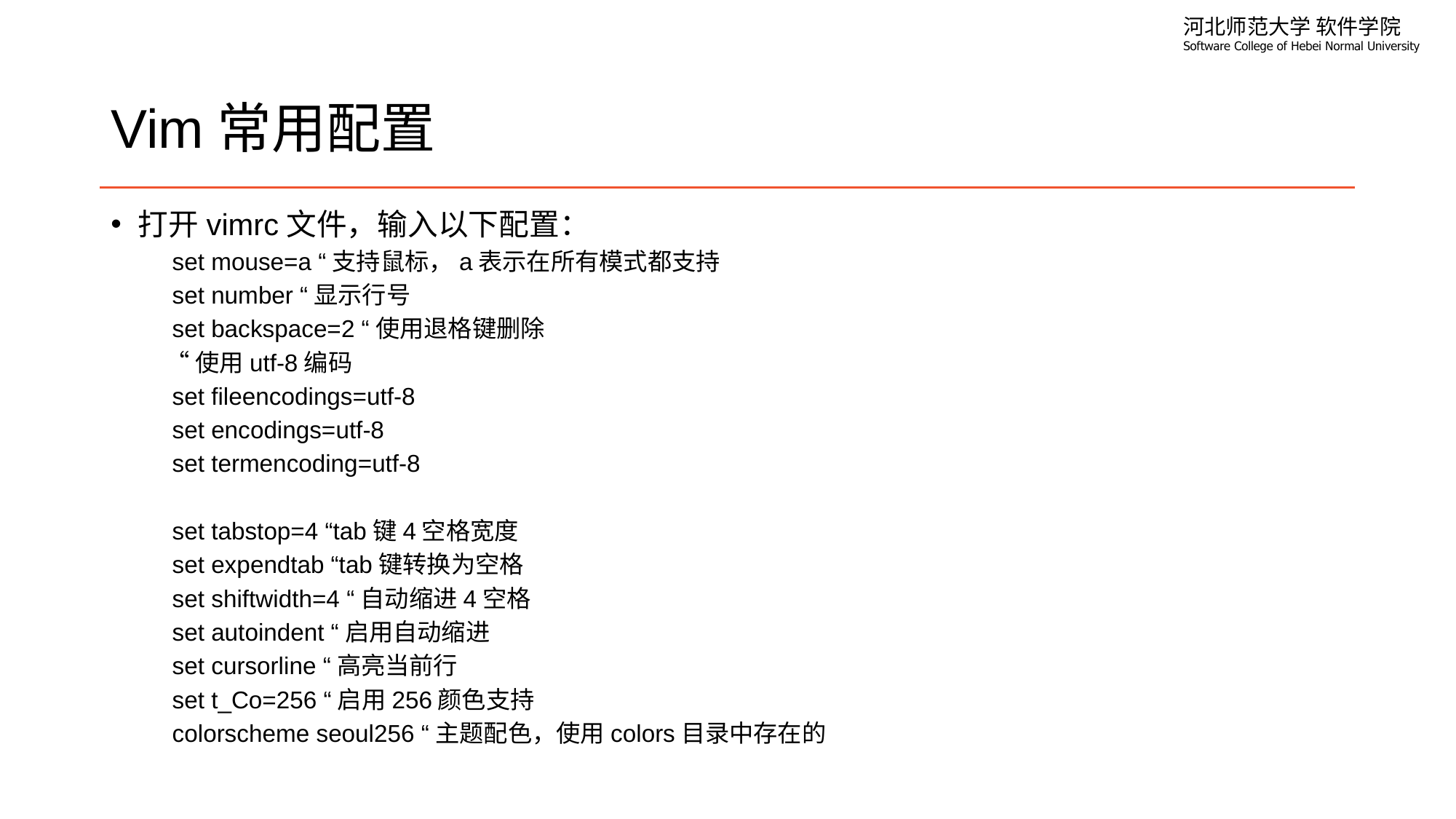

# Vim常用配置
打开vimrc文件，输入以下配置：
 set mouse=a “支持鼠标，a表示在所有模式都支持
 set number “显示行号
 set backspace=2 “使用退格键删除
“使用utf-8编码
 set fileencodings=utf-8
 set encodings=utf-8
 set termencoding=utf-8

 set tabstop=4 “tab键4空格宽度
 set expendtab “tab键转换为空格
 set shiftwidth=4 “自动缩进4空格
 set autoindent “启用自动缩进
 set cursorline “高亮当前行
 set t_Co=256 “启用256颜色支持
 colorscheme seoul256 “主题配色，使用colors目录中存在的